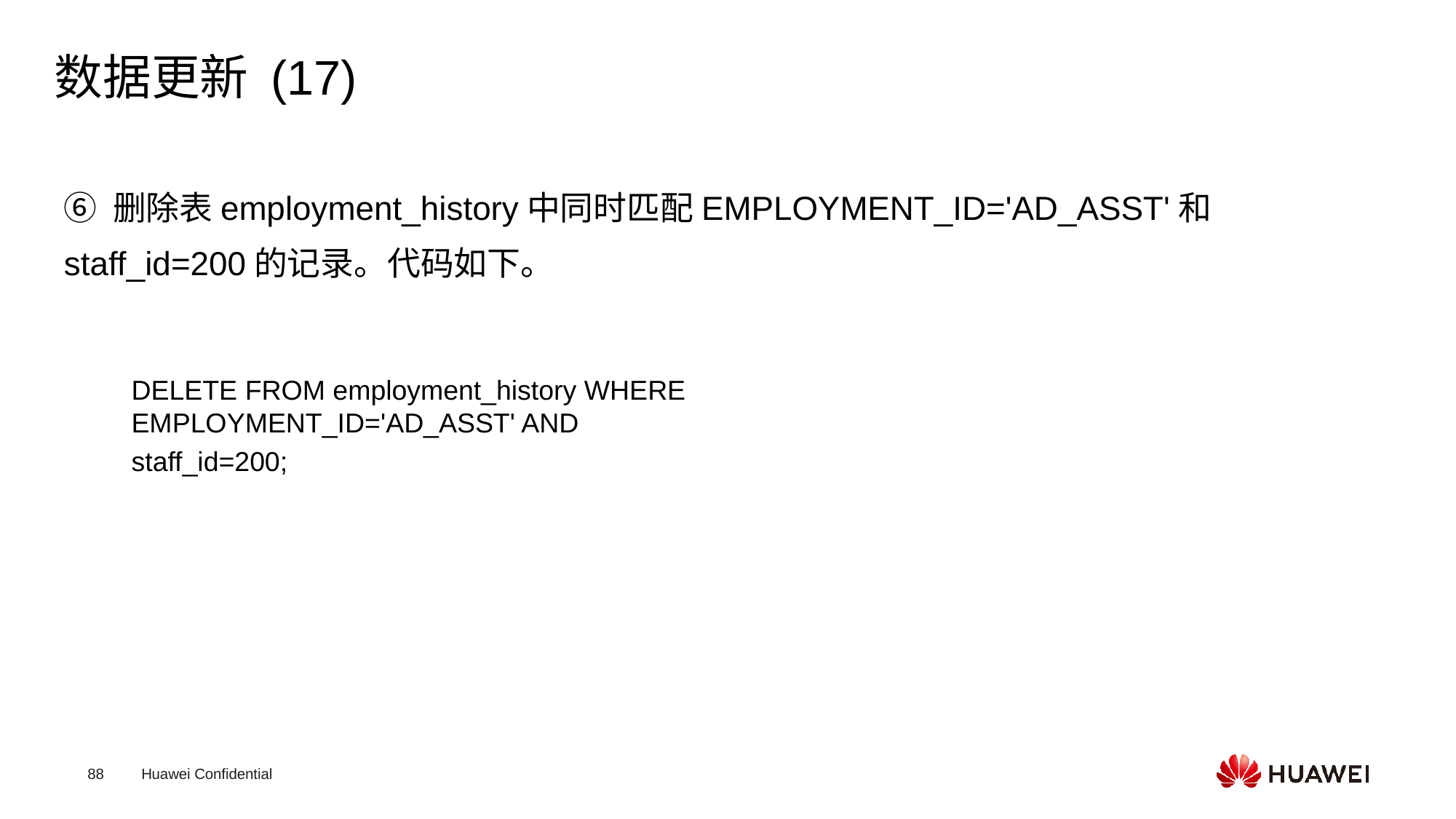

# 数据更新 (17)
⑥ 删除表employment_history中同时匹配EMPLOYMENT_ID='AD_ASST'和staff_id=200的记录。代码如下。

DELETE FROM employment_history WHERE EMPLOYMENT_ID='AD_ASST' AND staff_id=200;